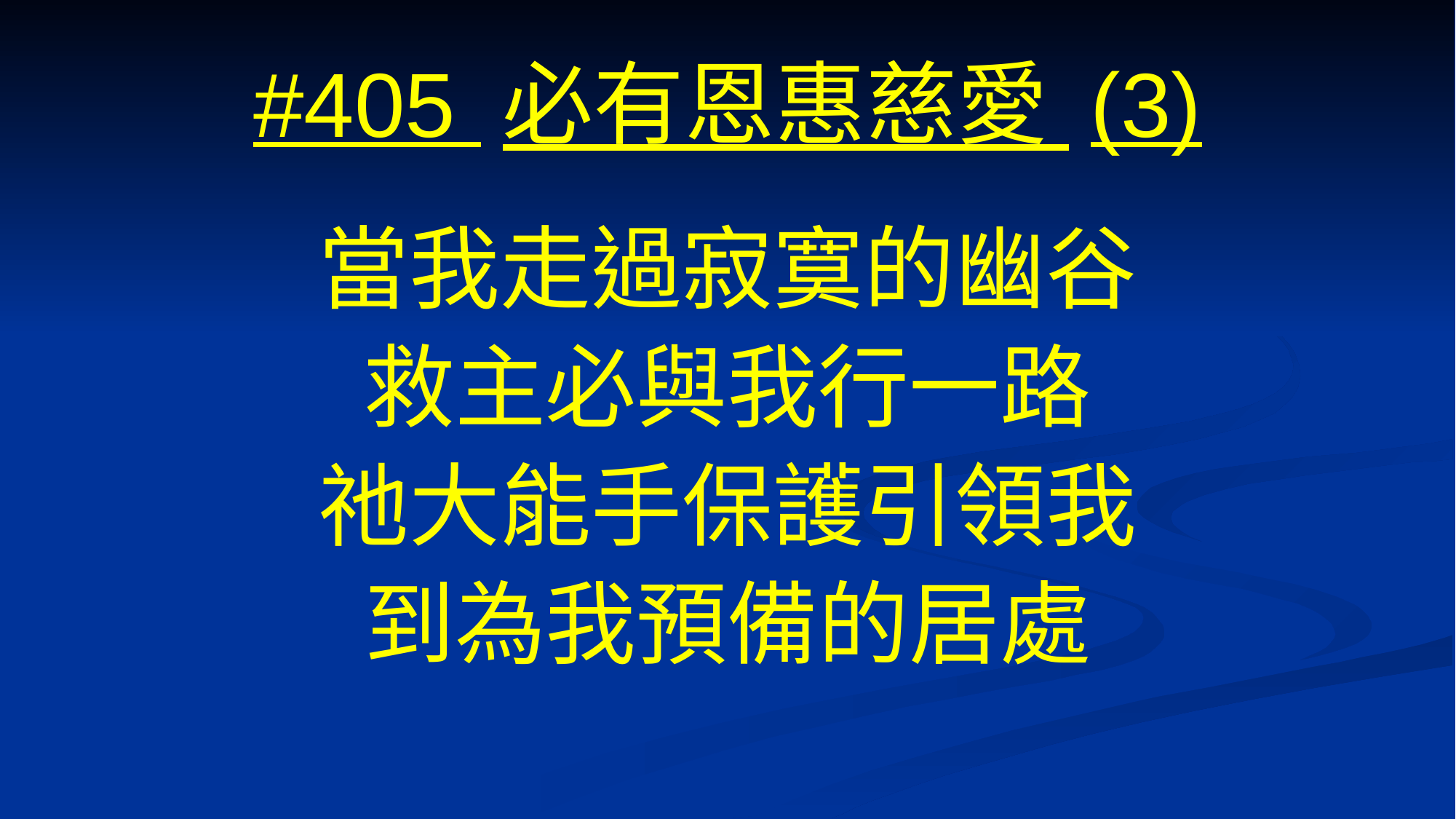

# #405 必有恩惠慈愛 (3)
當我走過寂寞的幽谷
救主必與我行一路
祂大能手保護引領我
到為我預備的居處